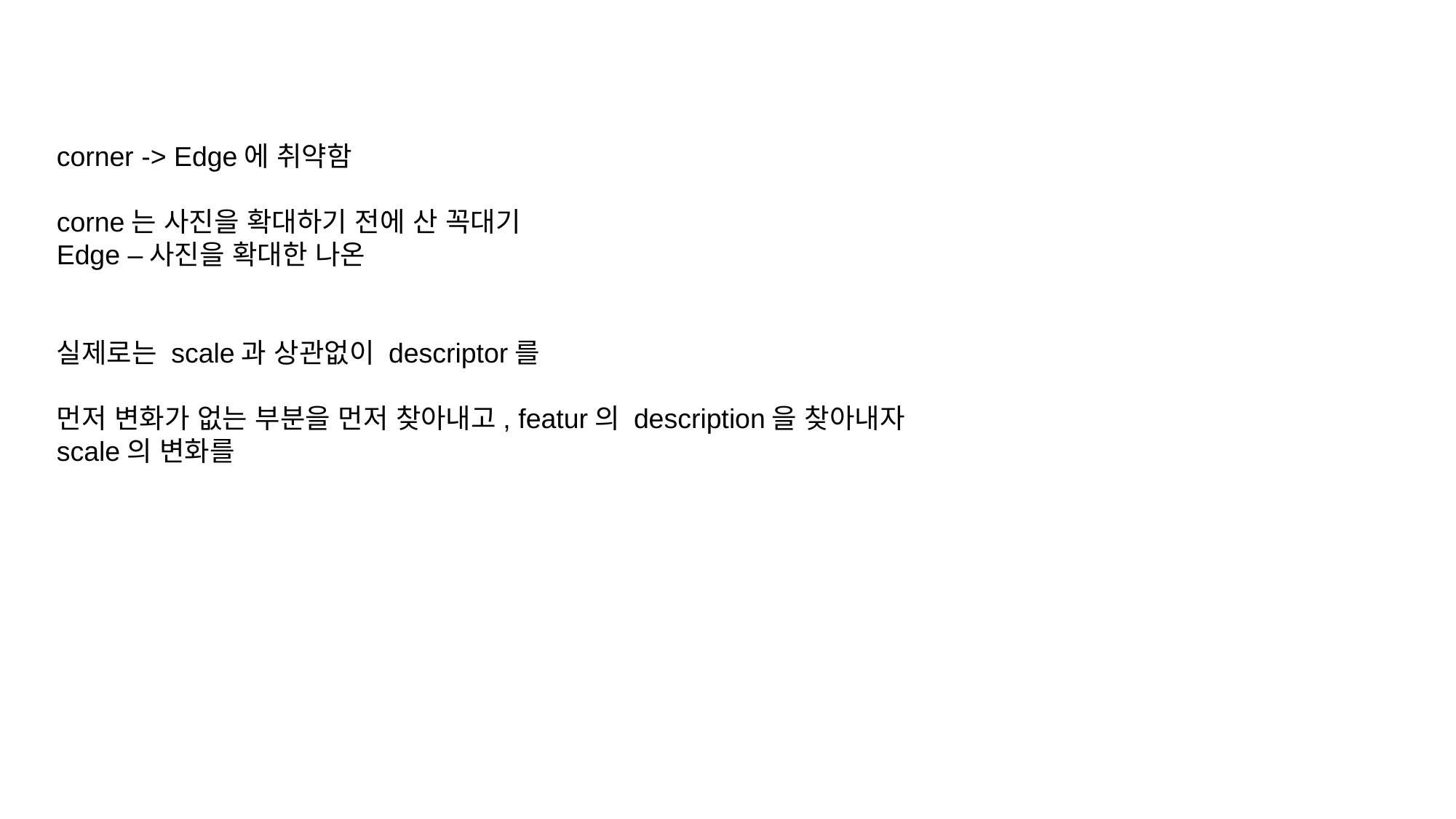

corner -> Edge에 취약함

corne는 사진을 확대하기 전에 산 꼭대기
Edge –사진을 확대한 나온

실제로는 scale과 상관없이 descriptor를

먼저 변화가 없는 부분을 먼저 찾아내고, featur의 description을 찾아내자
scale의 변화를